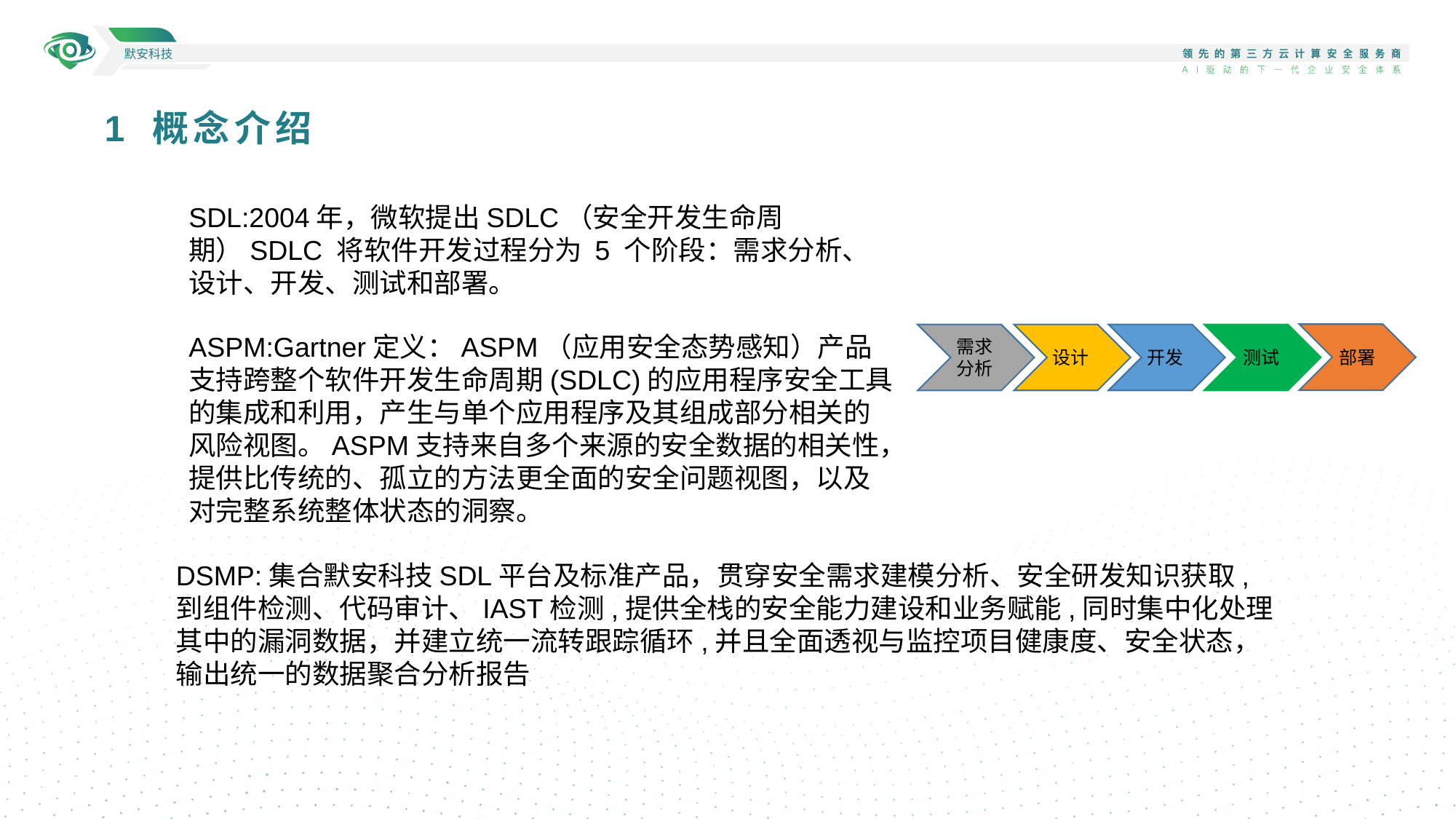

1 概念介绍
SDL:2004年，微软提出SDLC（安全开发生命周期）SDLC 将软件开发过程分为 5 个阶段：需求分析、设计、开发、测试和部署。
ASPM:Gartner定义：ASPM（应用安全态势感知）产品支持跨整个软件开发生命周期(SDLC)的应用程序安全工具的集成和利用，产生与单个应用程序及其组成部分相关的风险视图。ASPM支持来自多个来源的安全数据的相关性，提供比传统的、孤立的方法更全面的安全问题视图，以及对完整系统整体状态的洞察。

部署

设计

开发

测试

需求分析
DSMP:集合默安科技SDL平台及标准产品，贯穿安全需求建模分析、安全研发知识获取,
到组件检测、代码审计、IAST检测,提供全栈的安全能力建设和业务赋能,同时集中化处理
其中的漏洞数据，并建立统一流转跟踪循环,并且全面透视与监控项目健康度、安全状态，
输出统一的数据聚合分析报告